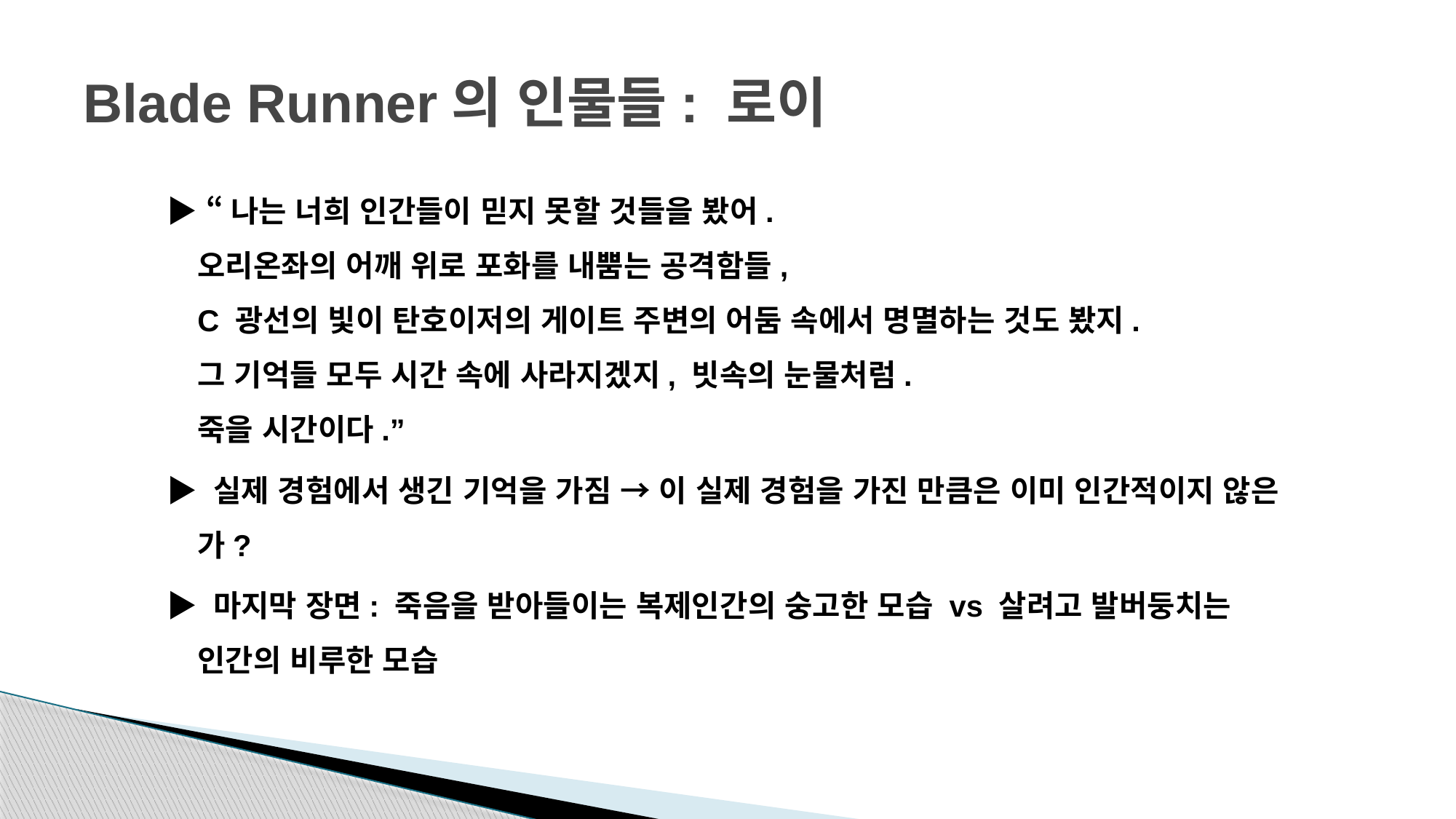

# Blade Runner의 인물들: 로이
▶ “나는 너희 인간들이 믿지 못할 것들을 봤어. 
오리온좌의 어깨 위로 포화를 내뿜는 공격함들, 
C 광선의 빛이 탄호이저의 게이트 주변의 어둠 속에서 명멸하는 것도 봤지. 
그 기억들 모두 시간 속에 사라지겠지, 빗속의 눈물처럼. 
죽을 시간이다.”
▶ 실제 경험에서 생긴 기억을 가짐 → 이 실제 경험을 가진 만큼은 이미 인간적이지 않은가?
▶ 마지막 장면: 죽음을 받아들이는 복제인간의 숭고한 모습 vs 살려고 발버둥치는 인간의 비루한 모습